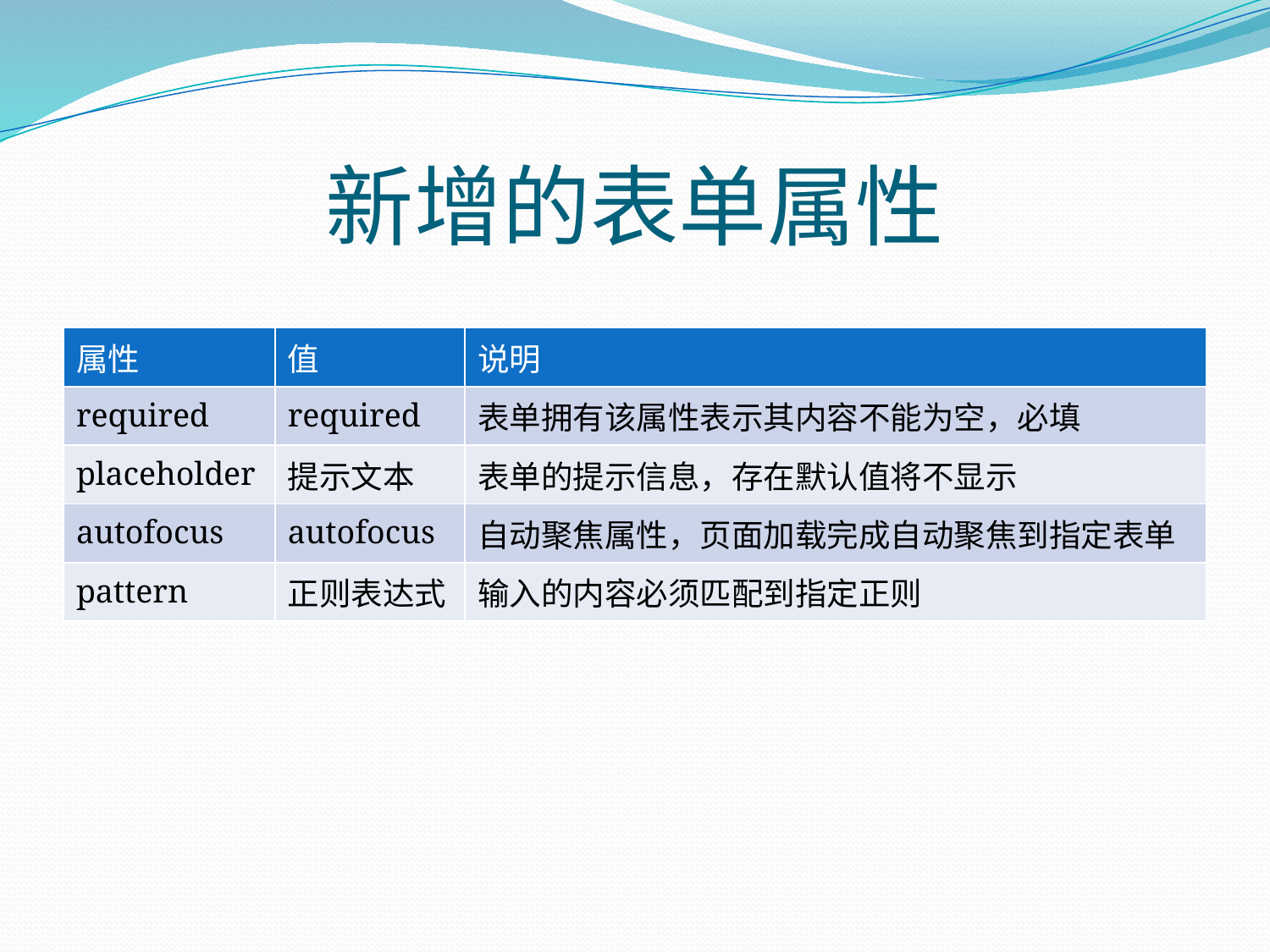

# 新增的表单属性
| 属性 | 值 | 说明 |
| --- | --- | --- |
| required | required | 表单拥有该属性表示其内容不能为空，必填 |
| placeholder | 提示文本 | 表单的提示信息，存在默认值将不显示 |
| autofocus | autofocus | 自动聚焦属性，页面加载完成自动聚焦到指定表单 |
| pattern | 正则表达式 | 输入的内容必须匹配到指定正则 |